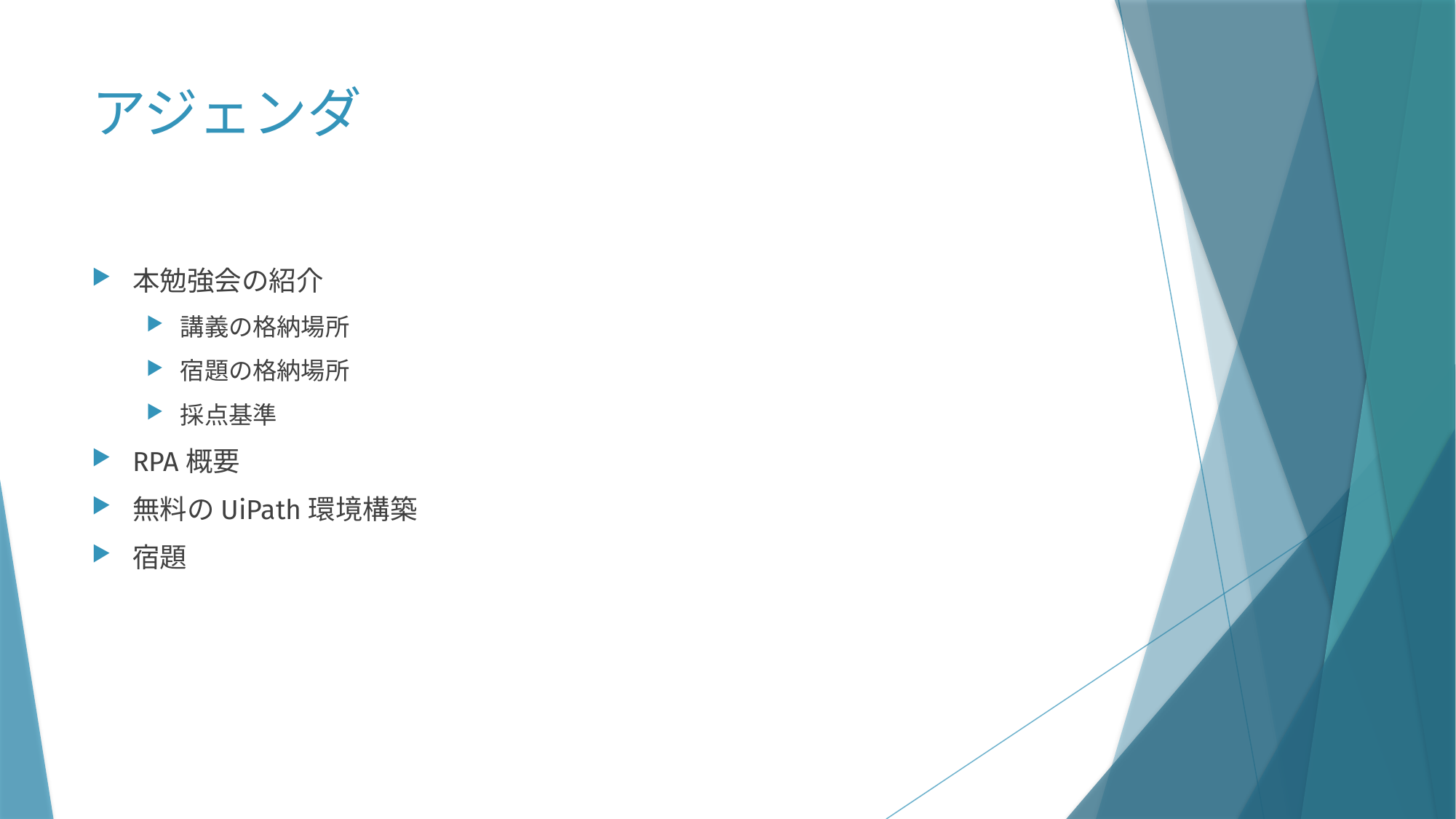

# アジェンダ
本勉強会の紹介
講義の格納場所
宿題の格納場所
採点基準
RPA概要
無料のUiPath環境構築
宿題